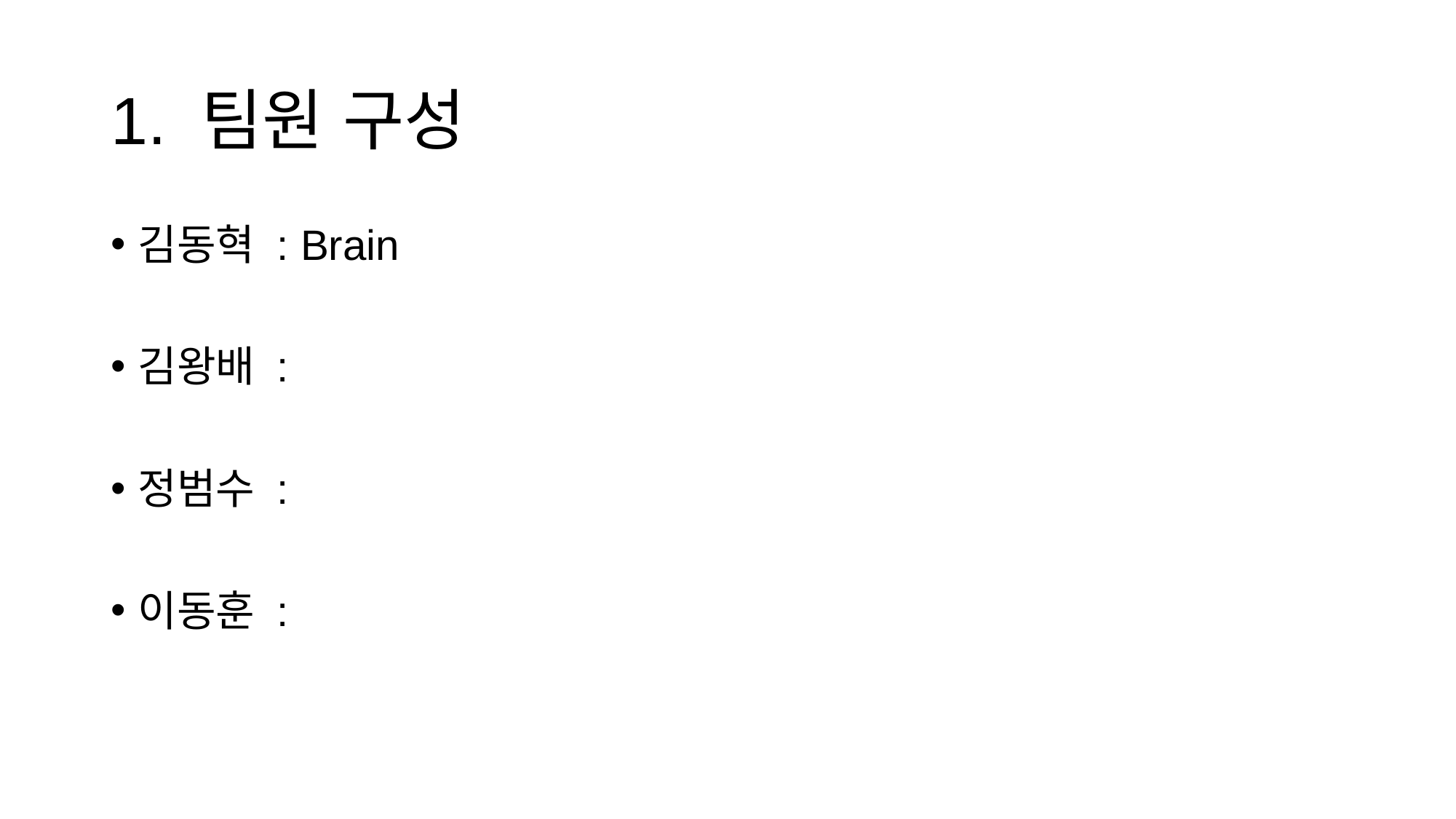

# 1. 팀원 구성
김동혁 : Brain

김왕배 :

정범수 :

이동훈 :